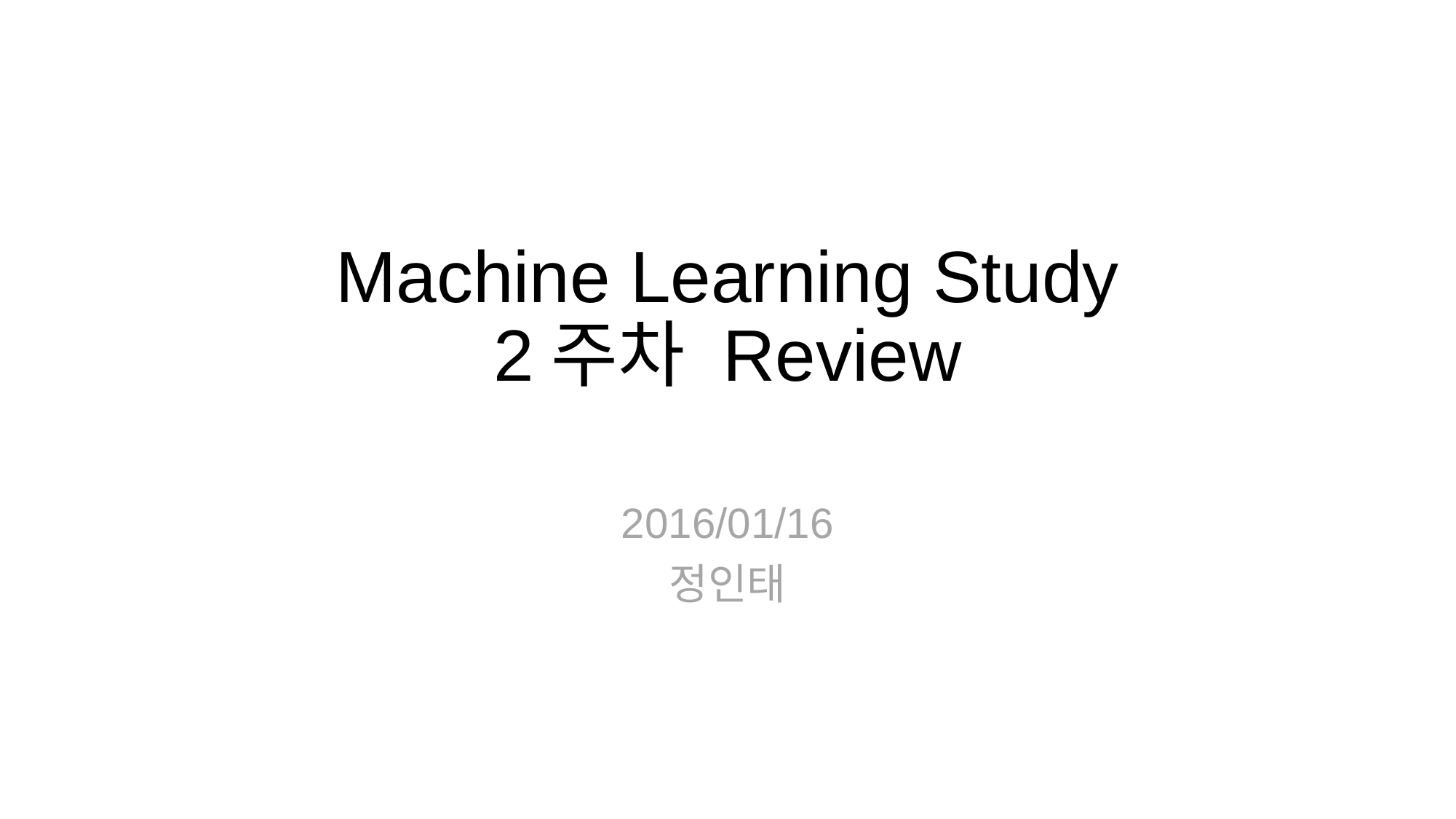

# Machine Learning Study 2주차 Review

2016/01/16
정인태